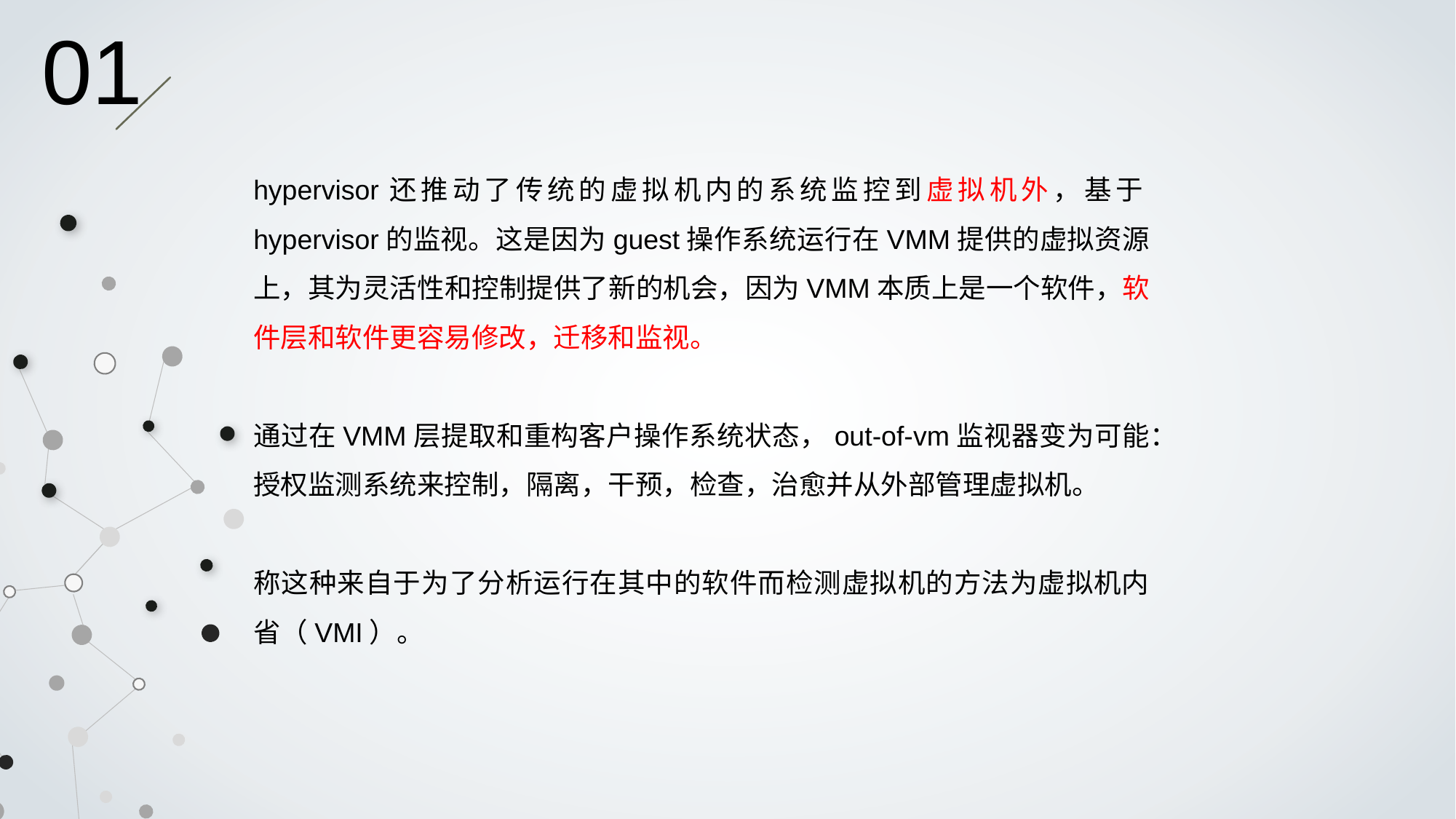

01
hypervisor还推动了传统的虚拟机内的系统监控到虚拟机外，基于hypervisor的监视。这是因为guest操作系统运行在VMM提供的虚拟资源上，其为灵活性和控制提供了新的机会，因为VMM本质上是一个软件，软件层和软件更容易修改，迁移和监视。

通过在VMM层提取和重构客户操作系统状态，out-of-vm监视器变为可能：授权监测系统来控制，隔离，干预，检查，治愈并从外部管理虚拟机。

称这种来自于为了分析运行在其中的软件而检测虚拟机的方法为虚拟机内省（VMI）。